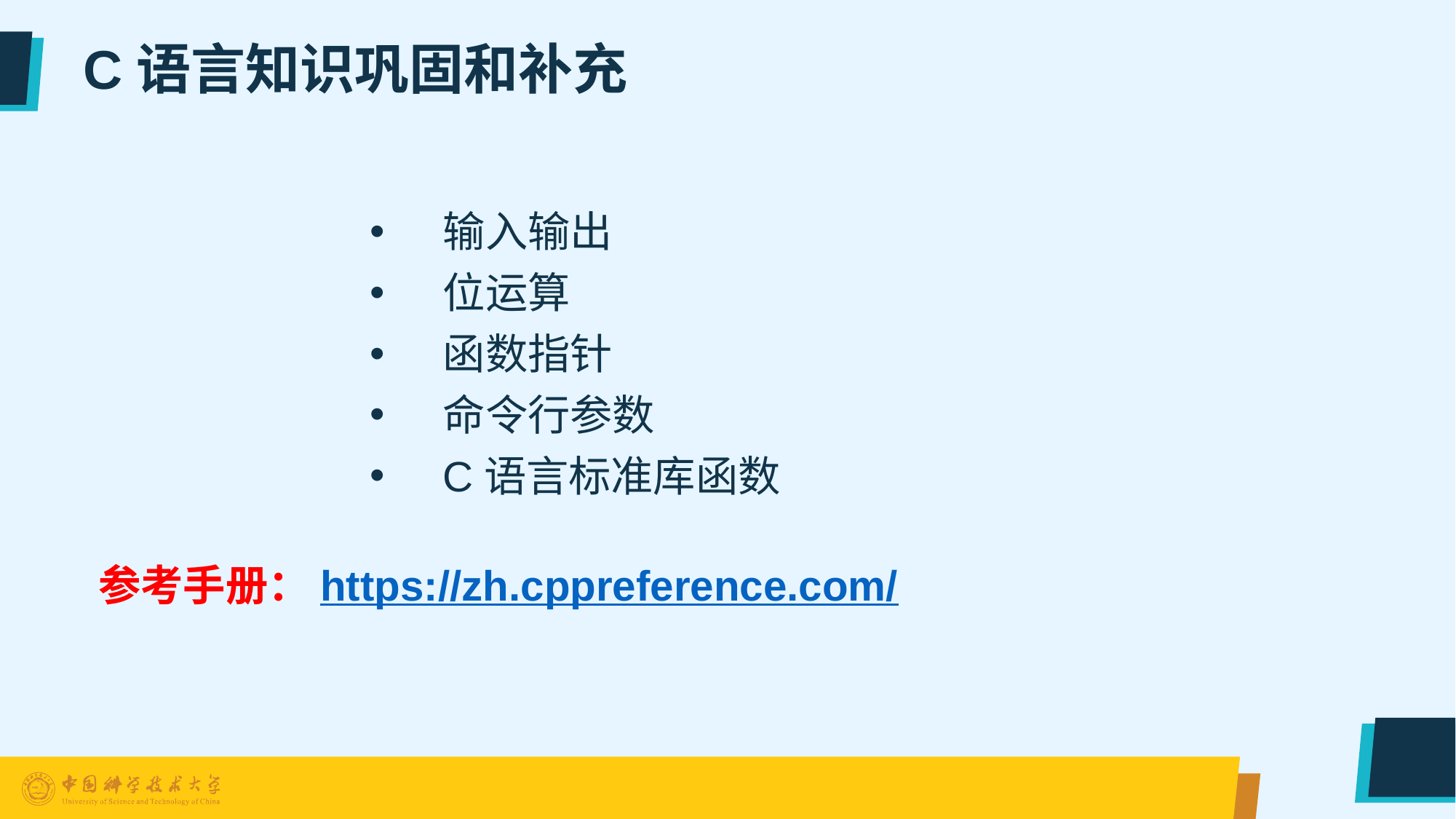

# C语言知识巩固和补充
输入输出
位运算
函数指针
命令行参数
C语言标准库函数
参考手册：https://zh.cppreference.com/